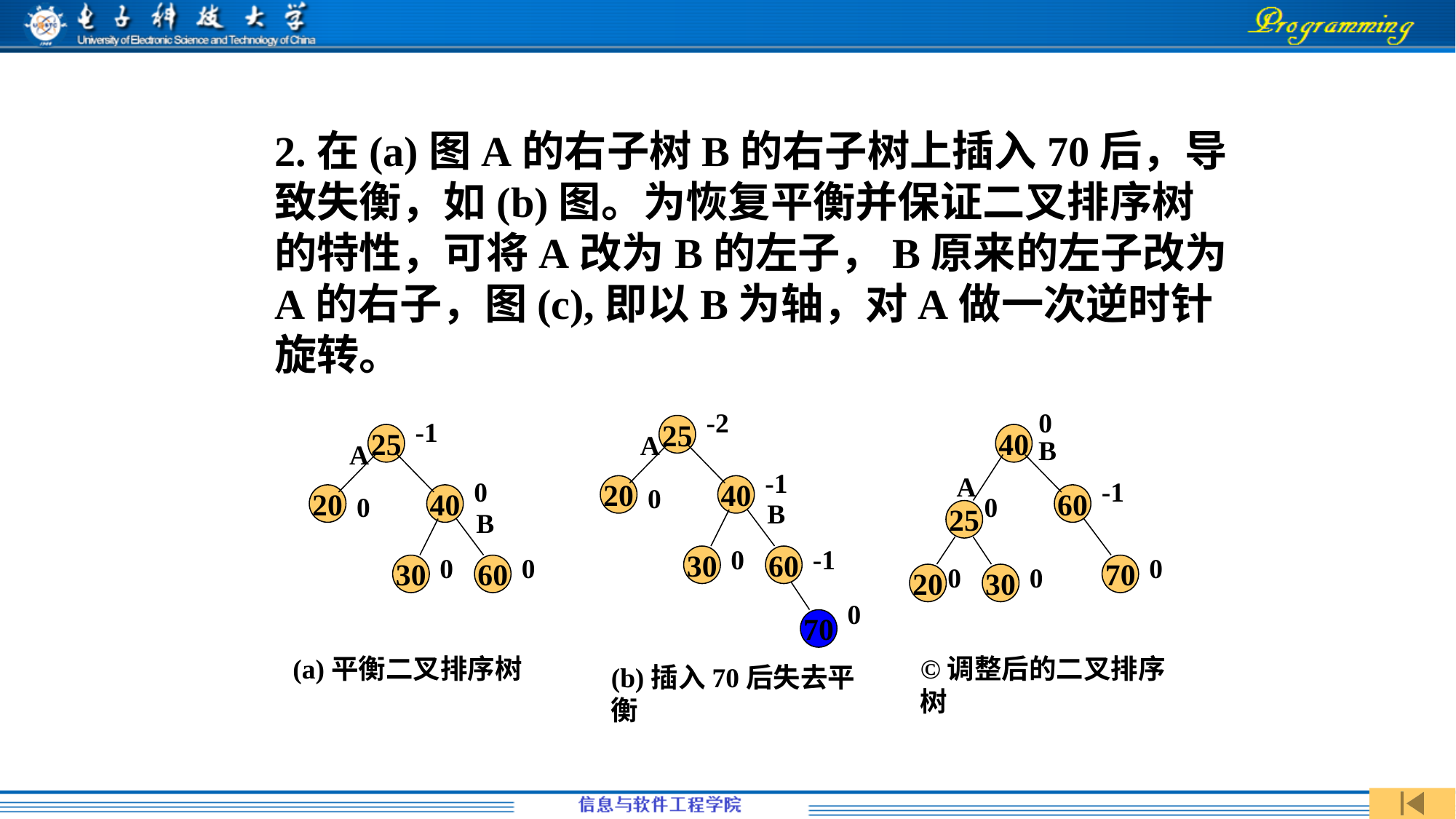

2.在(a)图A的右子树B的右子树上插入70后，导致失衡，如(b)图。为恢复平衡并保证二叉排序树的特性，可将A改为B的左子，B原来的左子改为A的右子，图(c),即以B为轴，对A做一次逆时针旋转。
-2
25
A

-1
20
0
40
B

0
-1
30
60

0
70
(b)插入70后失去平衡
0
40
B

A
-1
0
60
25

0
0
0
70
20
30
©调整后的二叉排序树
-1
25
A

0
20
0
40
B

0
0
30
60
(a)平衡二叉排序树